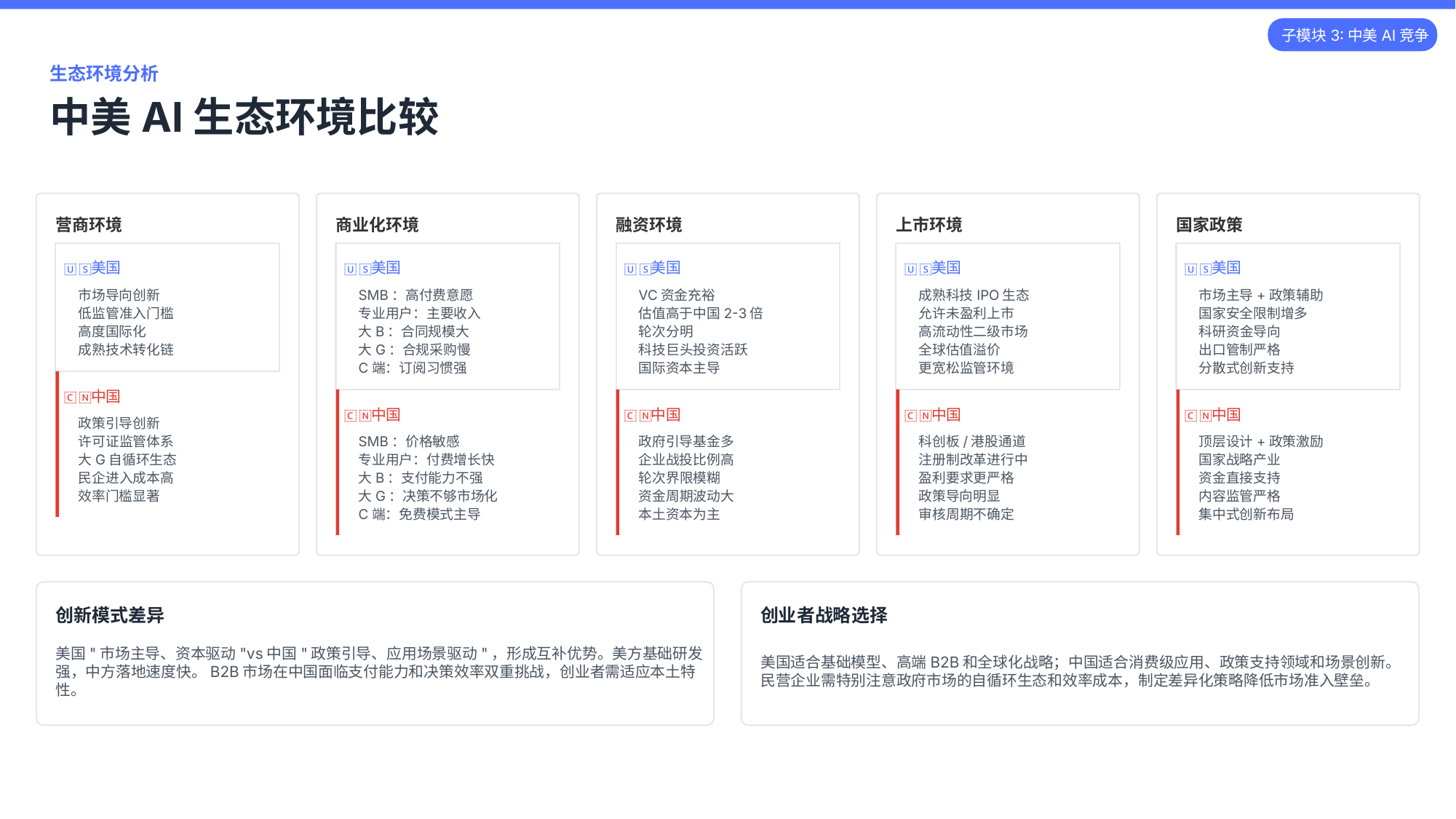

子模块3:中美AI竞争

生态环境分析
中美AI生态环境比较

营商环境
商业化环境
融资环境
上市环境
国家政策

🇺🇸
🇺🇸
🇺🇸
🇺🇸
🇺🇸
美国
美国
美国
美国
美国
市场导向创新
SMB：高付费意愿
VC资金充裕
成熟科技IPO生态
市场主导+政策辅助
低监管准入门槛
专业用户：主要收入
估值高于中国2-3倍
允许未盈利上市
国家安全限制增多
高度国际化
大B：合同规模大
轮次分明
高流动性二级市场
科研资金导向
成熟技术转化链
大G：合规采购慢
科技巨头投资活跃
全球估值溢价
出口管制严格
C端：订阅习惯强
国际资本主导
更宽松监管环境
分散式创新支持

🇨🇳
中国

🇨🇳
🇨🇳
🇨🇳
🇨🇳
中国
中国
中国
中国
政策引导创新
许可证监管体系
SMB：价格敏感
政府引导基金多
科创板/港股通道
顶层设计+政策激励
大G自循环生态
专业用户：付费增长快
企业战投比例高
注册制改革进行中
国家战略产业
民企进入成本高
大B：支付能力不强
轮次界限模糊
盈利要求更严格
资金直接支持
效率门槛显著
大G：决策不够市场化
资金周期波动大
政策导向明显
内容监管严格
C端：免费模式主导
本土资本为主
审核周期不确定
集中式创新布局

创新模式差异
创业者战略选择
美国"市场主导、资本驱动"vs中国"政策引导、应用场景驱动"，形成互补优势。美方基础研发强，中方落地速度快。B2B市场在中国面临支付能力和决策效率双重挑战，创业者需适应本土特性。
美国适合基础模型、高端B2B和全球化战略；中国适合消费级应用、政策支持领域和场景创新。民营企业需特别注意政府市场的自循环生态和效率成本，制定差异化策略降低市场准入壁垒。